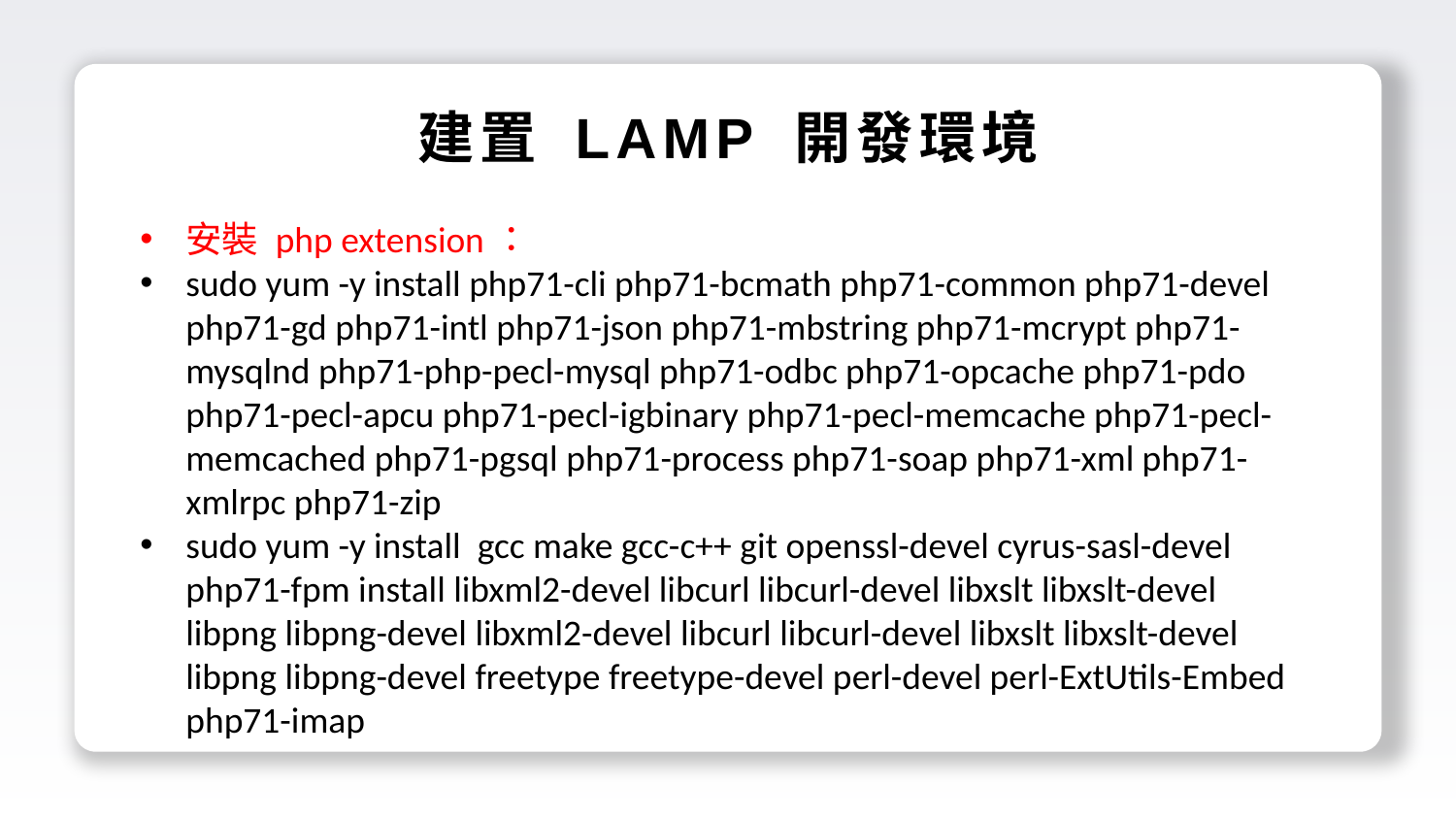

建置 LAMP 開發環境
安裝 php extension：
sudo yum -y install php71-cli php71-bcmath php71-common php71-devel php71-gd php71-intl php71-json php71-mbstring php71-mcrypt php71-mysqlnd php71-php-pecl-mysql php71-odbc php71-opcache php71-pdo php71-pecl-apcu php71-pecl-igbinary php71-pecl-memcache php71-pecl-memcached php71-pgsql php71-process php71-soap php71-xml php71-xmlrpc php71-zip
sudo yum -y install  gcc make gcc-c++ git openssl-devel cyrus-sasl-devel php71-fpm install libxml2-devel libcurl libcurl-devel libxslt libxslt-devel libpng libpng-devel libxml2-devel libcurl libcurl-devel libxslt libxslt-devel libpng libpng-devel freetype freetype-devel perl-devel perl-ExtUtils-Embed php71-imap